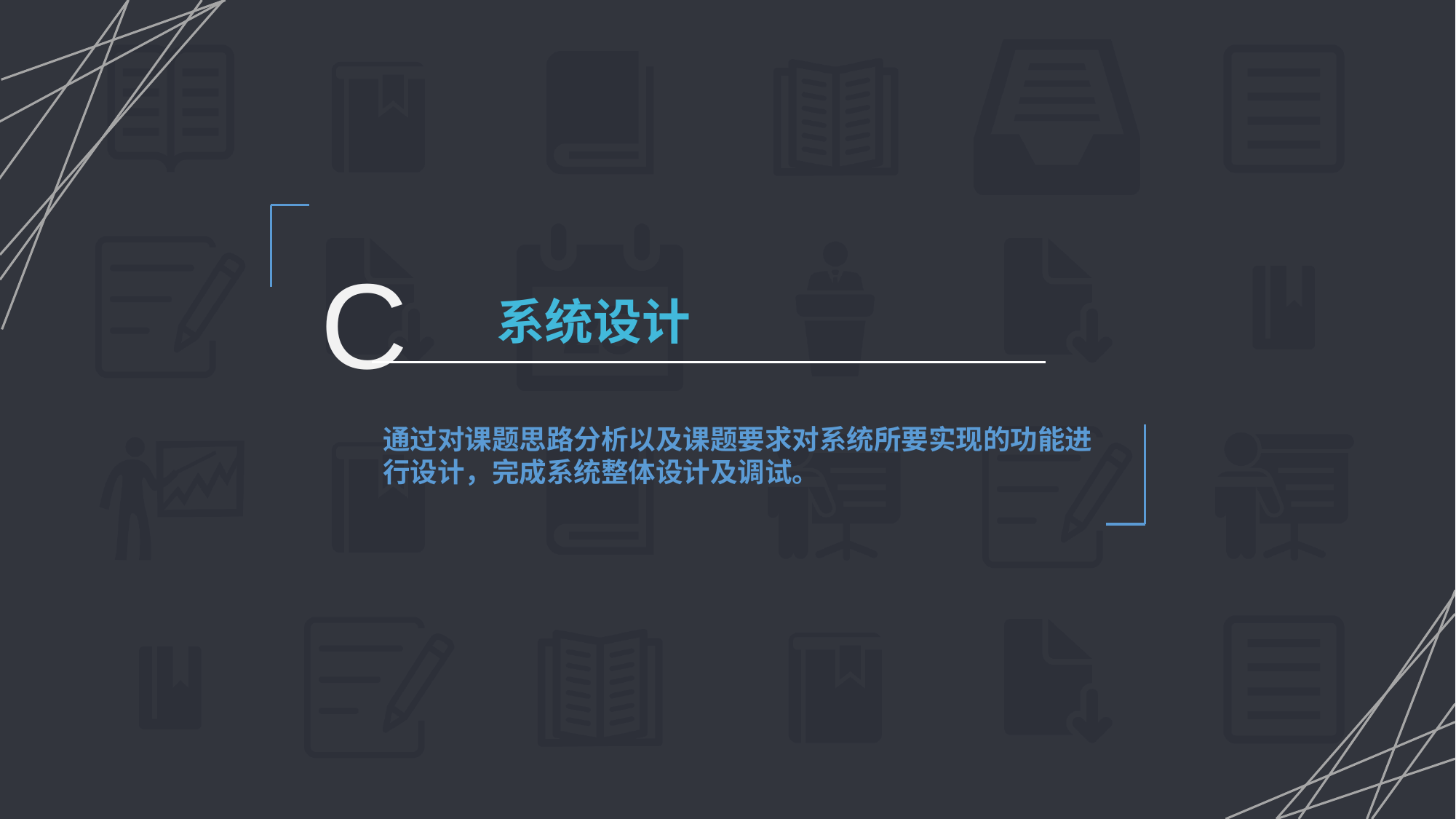

C
      系统设计
通过对课题思路分析以及课题要求对系统所要实现的功能进行设计，完成系统整体设计及调试。